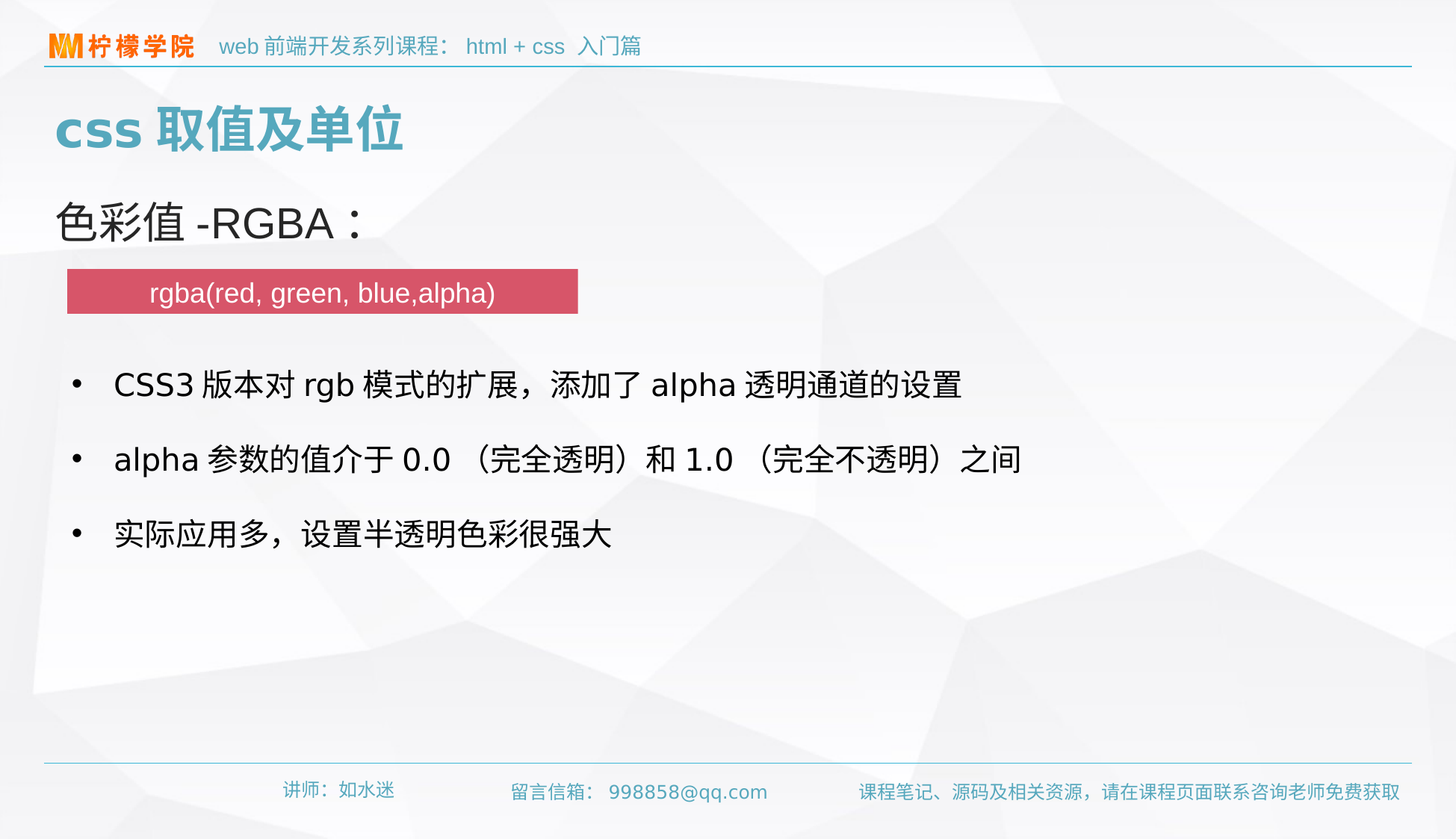

css取值及单位
色彩值-RGBA：
rgba(red, green, blue,alpha)
CSS3版本对rgb模式的扩展，添加了alpha透明通道的设置
alpha参数的值介于0.0（完全透明）和1.0（完全不透明）之间
实际应用多，设置半透明色彩很强大